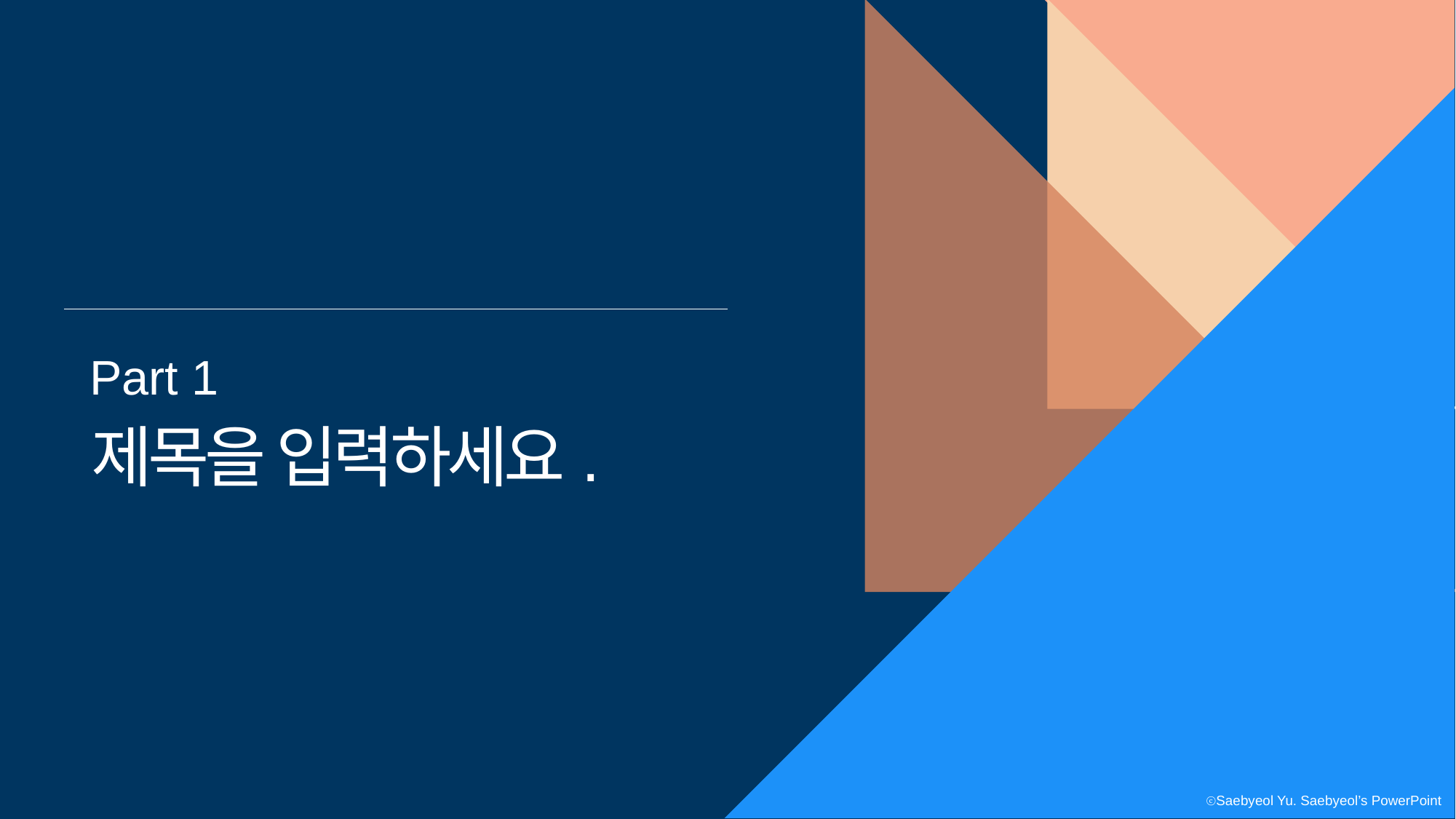

Part 1
제목을 입력하세요.
ⓒSaebyeol Yu. Saebyeol’s PowerPoint